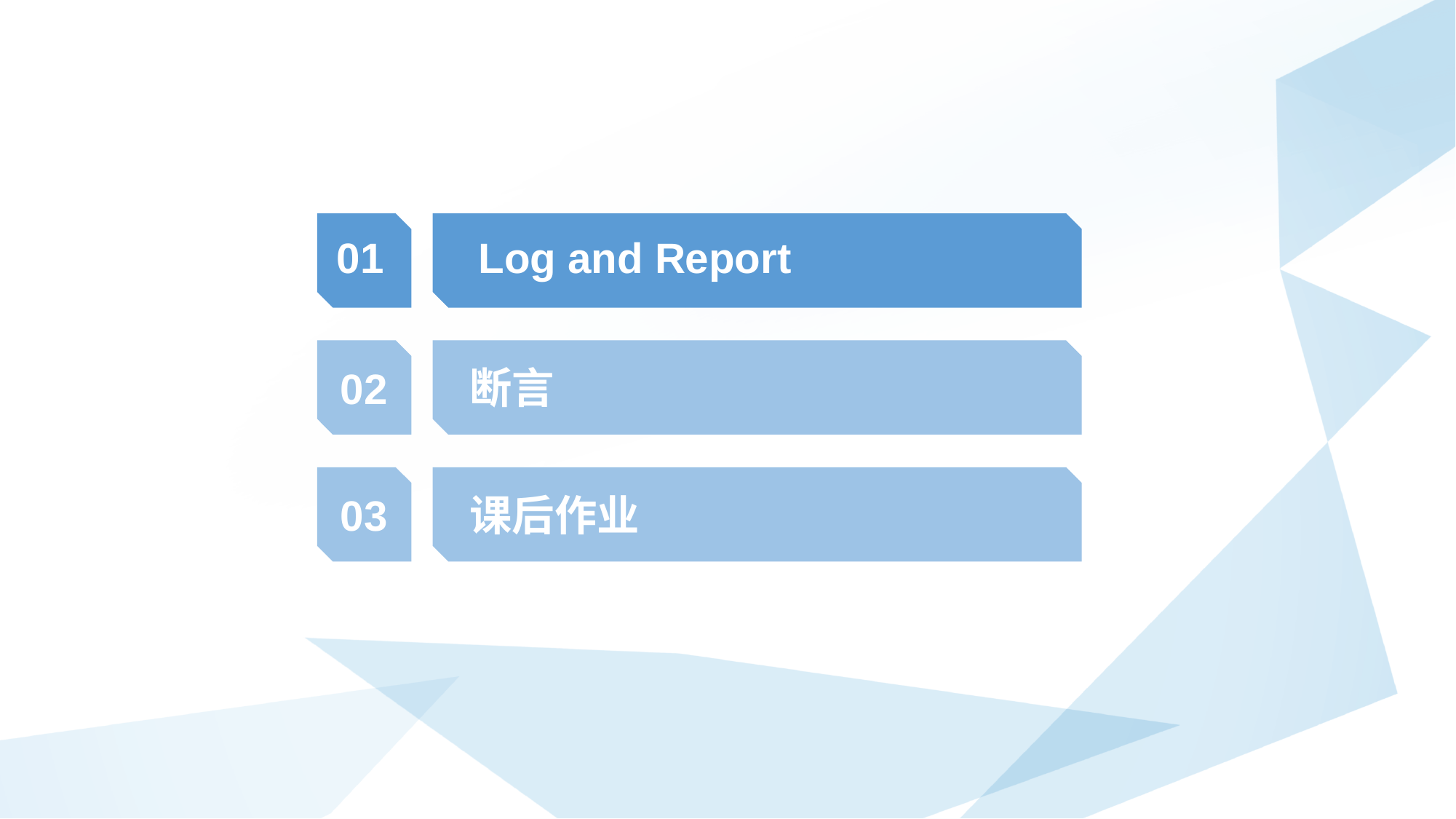

01
Log and Report

断言
02

03
课后作业